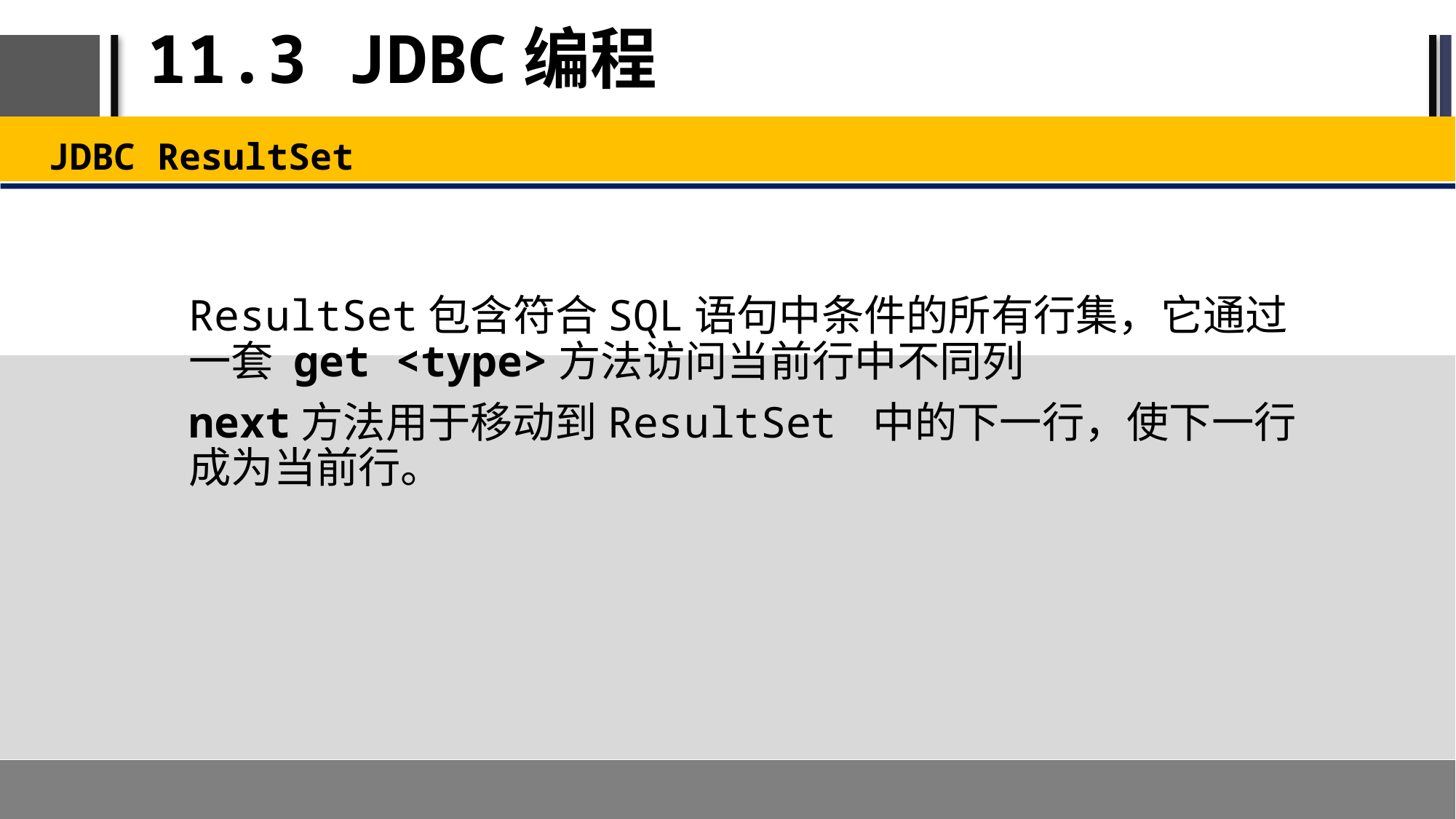

# 11.3 JDBC编程

JDBC ResultSet

ResultSet包含符合SQL语句中条件的所有行集，它通过一套 get <type>方法访问当前行中不同列
next方法用于移动到ResultSet 中的下一行，使下一行成为当前行。